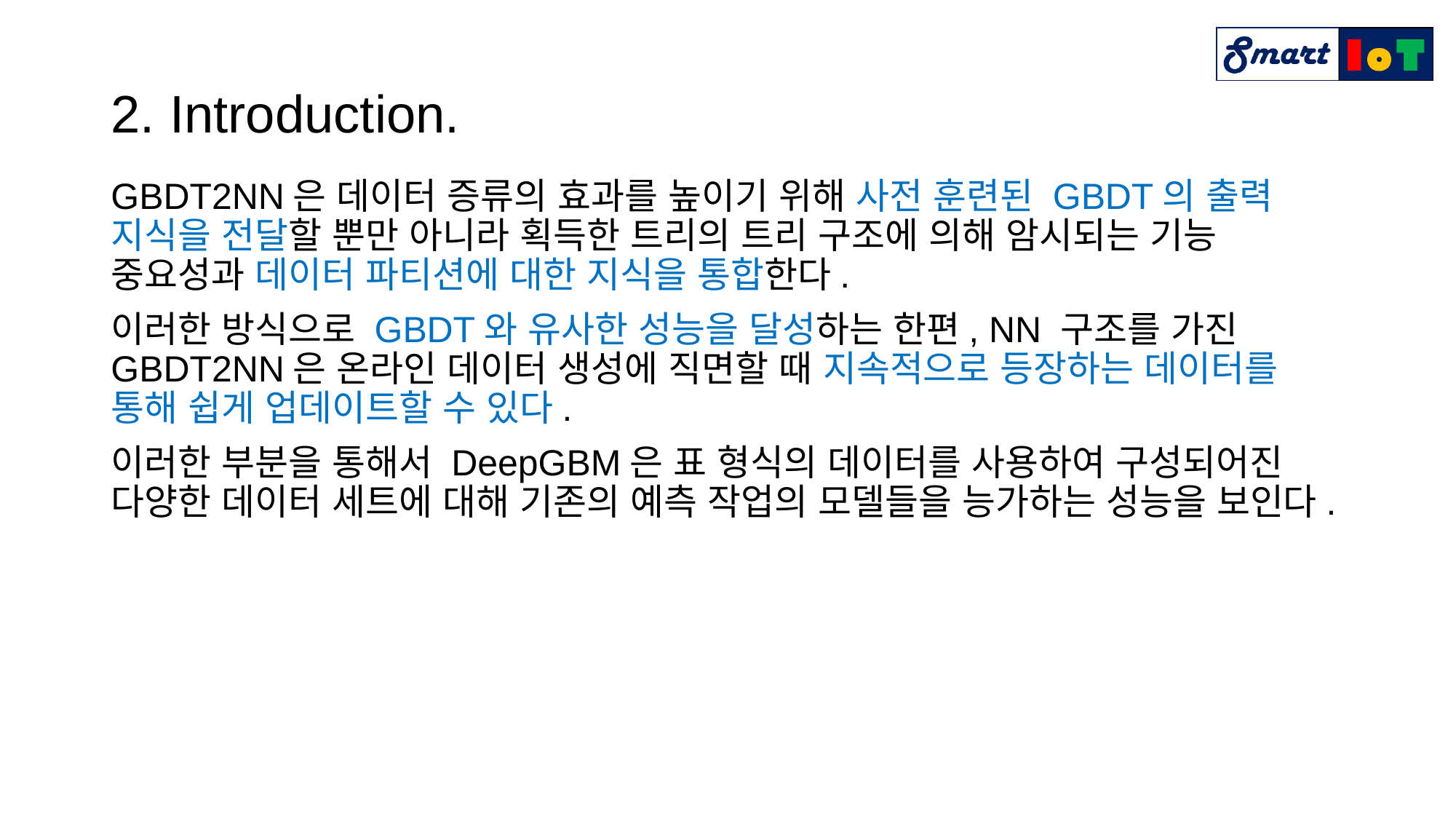

# 2. Introduction.
GBDT2NN은 데이터 증류의 효과를 높이기 위해 사전 훈련된 GBDT의 출력 지식을 전달할 뿐만 아니라 획득한 트리의 트리 구조에 의해 암시되는 기능 중요성과 데이터 파티션에 대한 지식을 통합한다.
이러한 방식으로 GBDT와 유사한 성능을 달성하는 한편, NN 구조를 가진 GBDT2NN은 온라인 데이터 생성에 직면할 때 지속적으로 등장하는 데이터를 통해 쉽게 업데이트할 수 있다.
이러한 부분을 통해서 DeepGBM은 표 형식의 데이터를 사용하여 구성되어진 다양한 데이터 세트에 대해 기존의 예측 작업의 모델들을 능가하는 성능을 보인다.